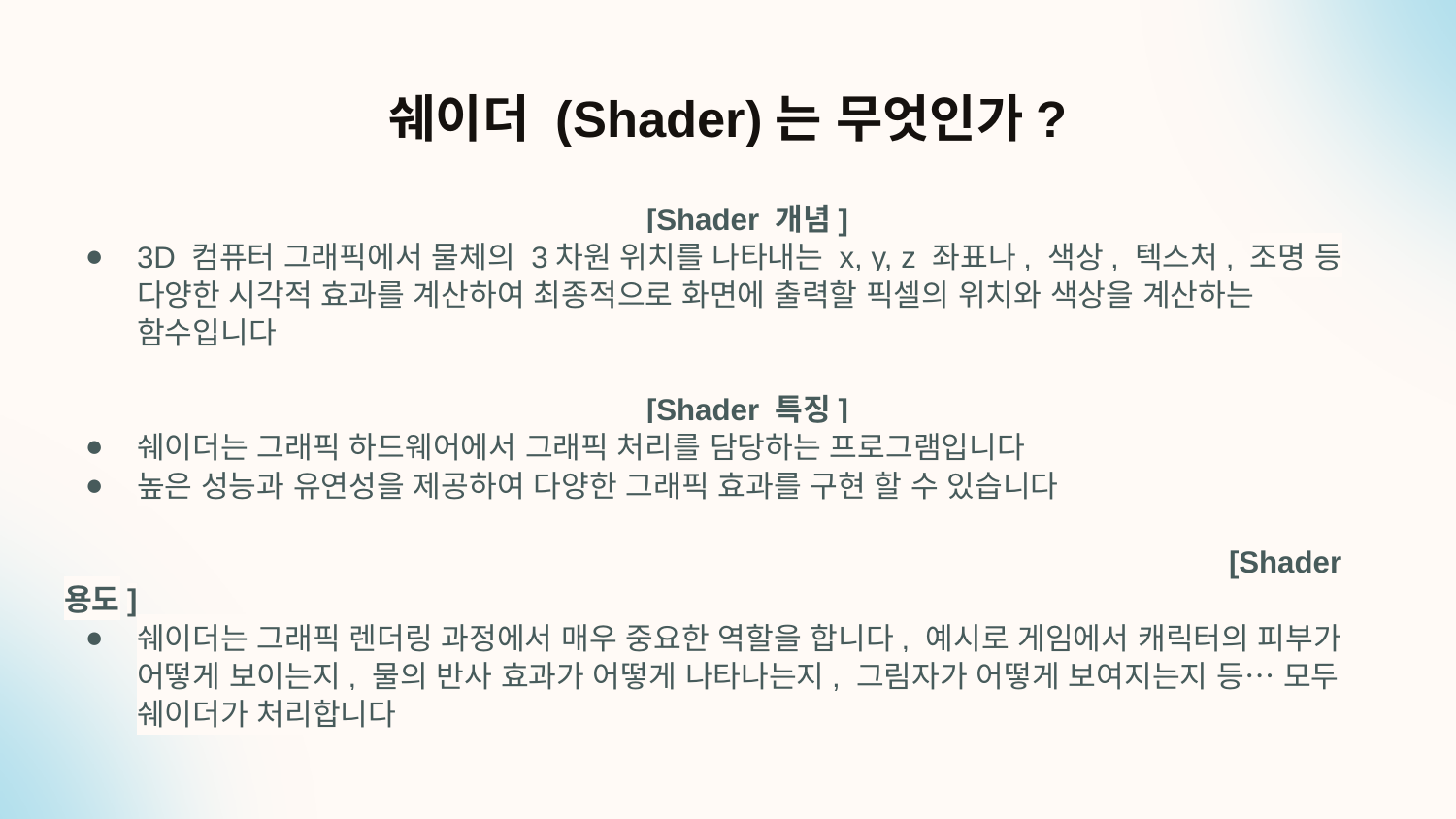

쉐이더 (Shader)는 무엇인가?
[Shader 개념]
3D 컴퓨터 그래픽에서 물체의 3차원 위치를 나타내는 x, y, z 좌표나, 색상, 텍스처, 조명 등 다양한 시각적 효과를 계산하여 최종적으로 화면에 출력할 픽셀의 위치와 색상을 계산하는 함수입니다

[Shader 특징]
쉐이더는 그래픽 하드웨어에서 그래픽 처리를 담당하는 프로그램입니다
높은 성능과 유연성을 제공하여 다양한 그래픽 효과를 구현 할 수 있습니다

								[Shader 용도]
쉐이더는 그래픽 렌더링 과정에서 매우 중요한 역할을 합니다, 예시로 게임에서 캐릭터의 피부가 어떻게 보이는지, 물의 반사 효과가 어떻게 나타나는지, 그림자가 어떻게 보여지는지 등… 모두 쉐이더가 처리합니다